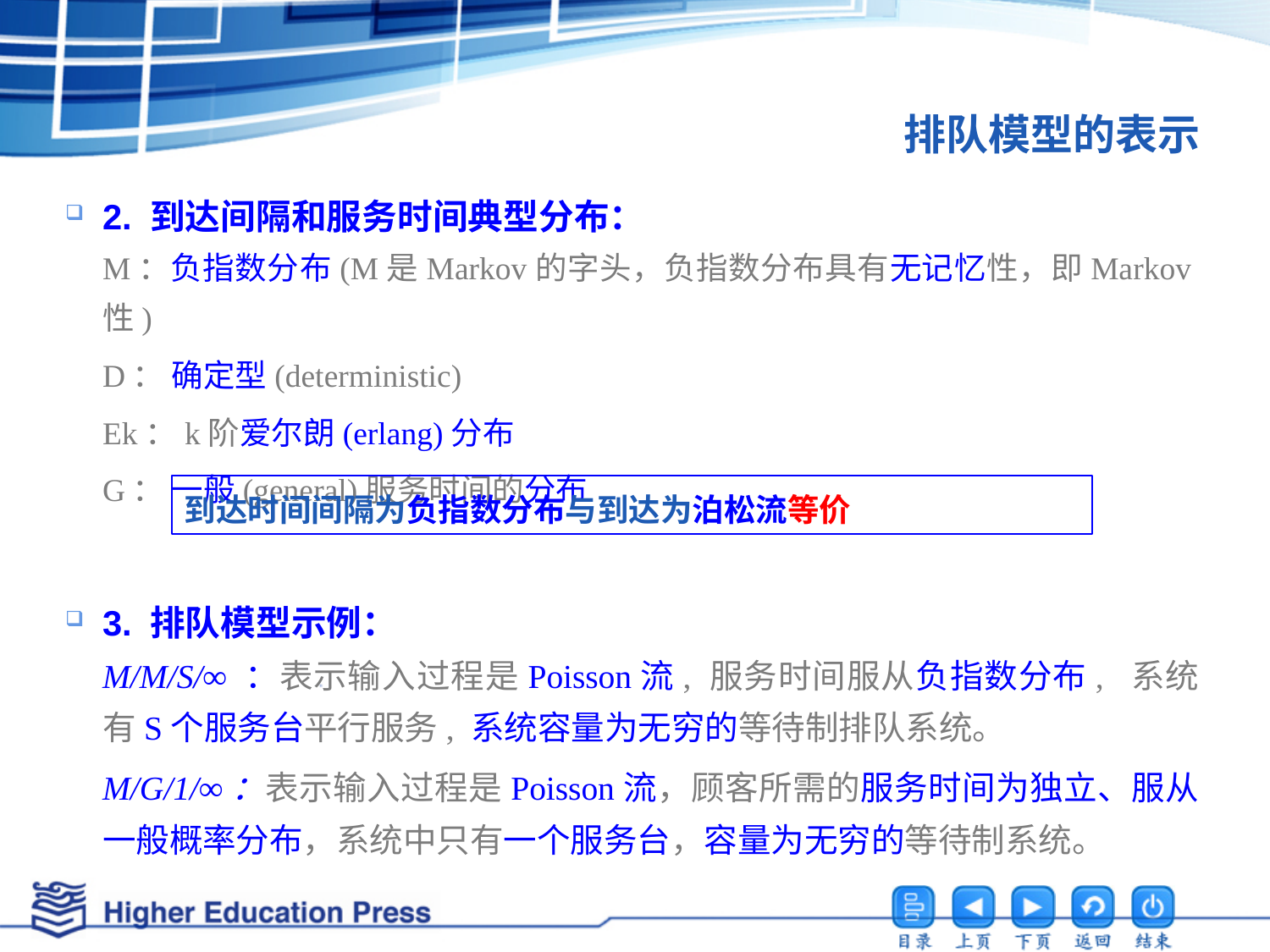

# 排队模型的表示
2. 到达间隔和服务时间典型分布：
M：负指数分布(M是Markov的字头，负指数分布具有无记忆性，即Markov性)
D： 确定型(deterministic)
Ek：k阶爱尔朗(erlang)分布
G： 一般(general)服务时间的分布

3. 排队模型示例：
M/M/S/∞ ：表示输入过程是Poisson流, 服务时间服从负指数分布,  系统有S个服务台平行服务, 系统容量为无穷的等待制排队系统。
M/G/1/∞：表示输入过程是Poisson流，顾客所需的服务时间为独立、服从一般概率分布，系统中只有一个服务台，容量为无穷的等待制系统。

到达时间间隔为负指数分布与到达为泊松流等价